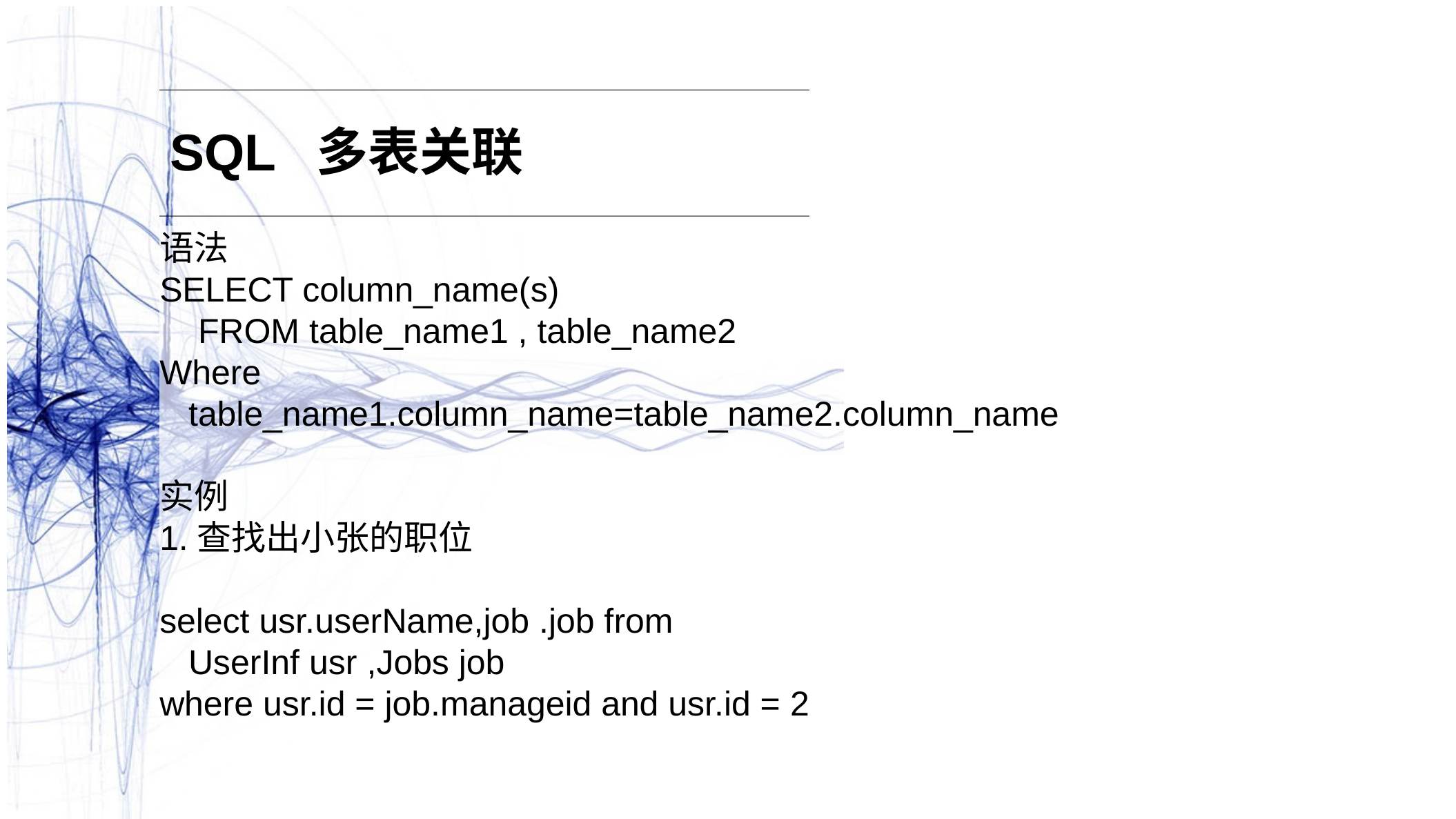

SQL  多表关联

语法
SELECT column_name(s)
    FROM table_name1 , table_name2
Where
   table_name1.column_name=table_name2.column_name

实例
1.查找出小张的职位

select usr.userName,job .job from
   UserInf usr ,Jobs job
where usr.id = job.manageid and usr.id = 2